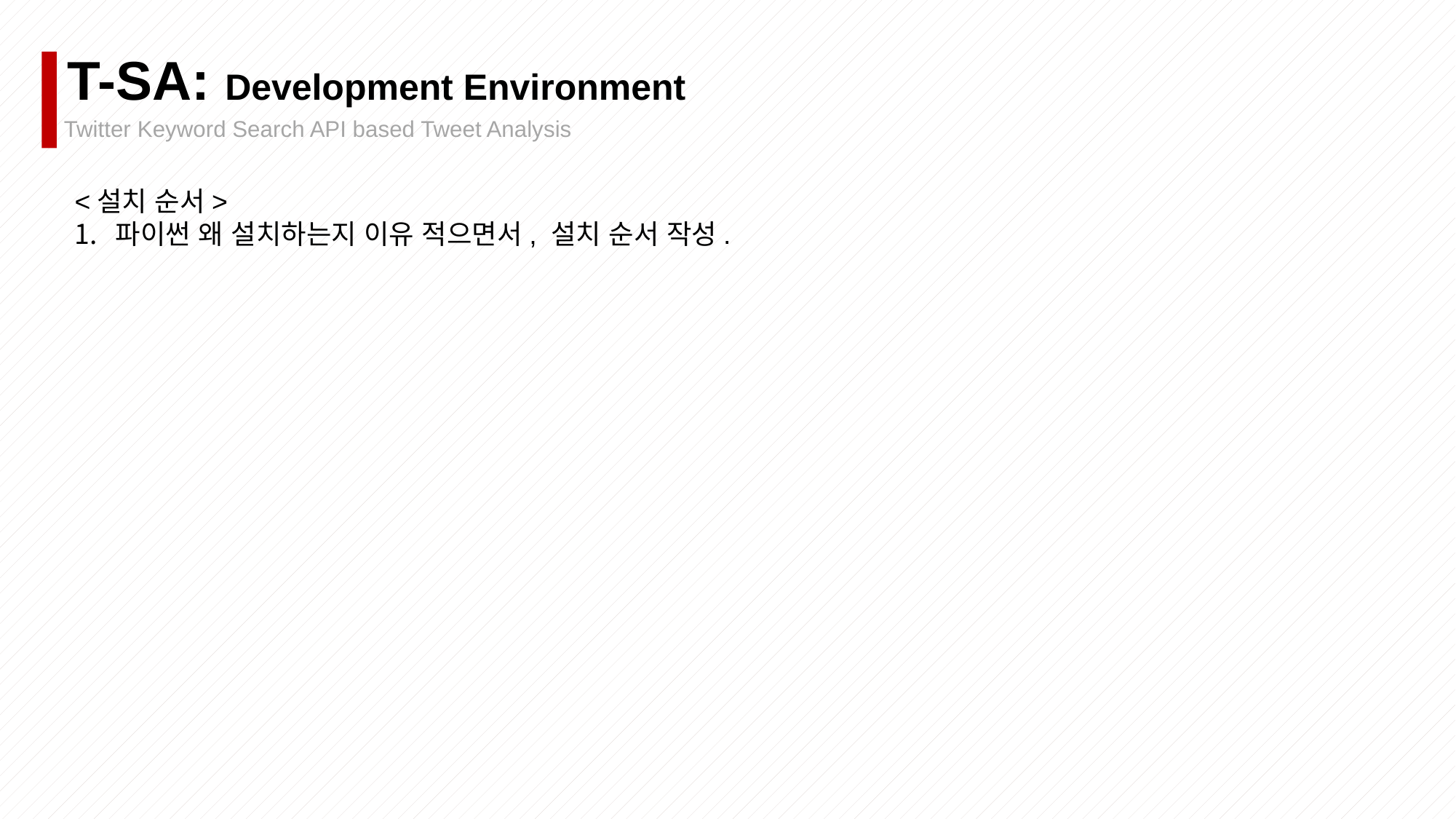

T-SA: Development Environment

Twitter Keyword Search API based Tweet Analysis
<설치 순서>
파이썬 왜 설치하는지 이유 적으면서, 설치 순서 작성.